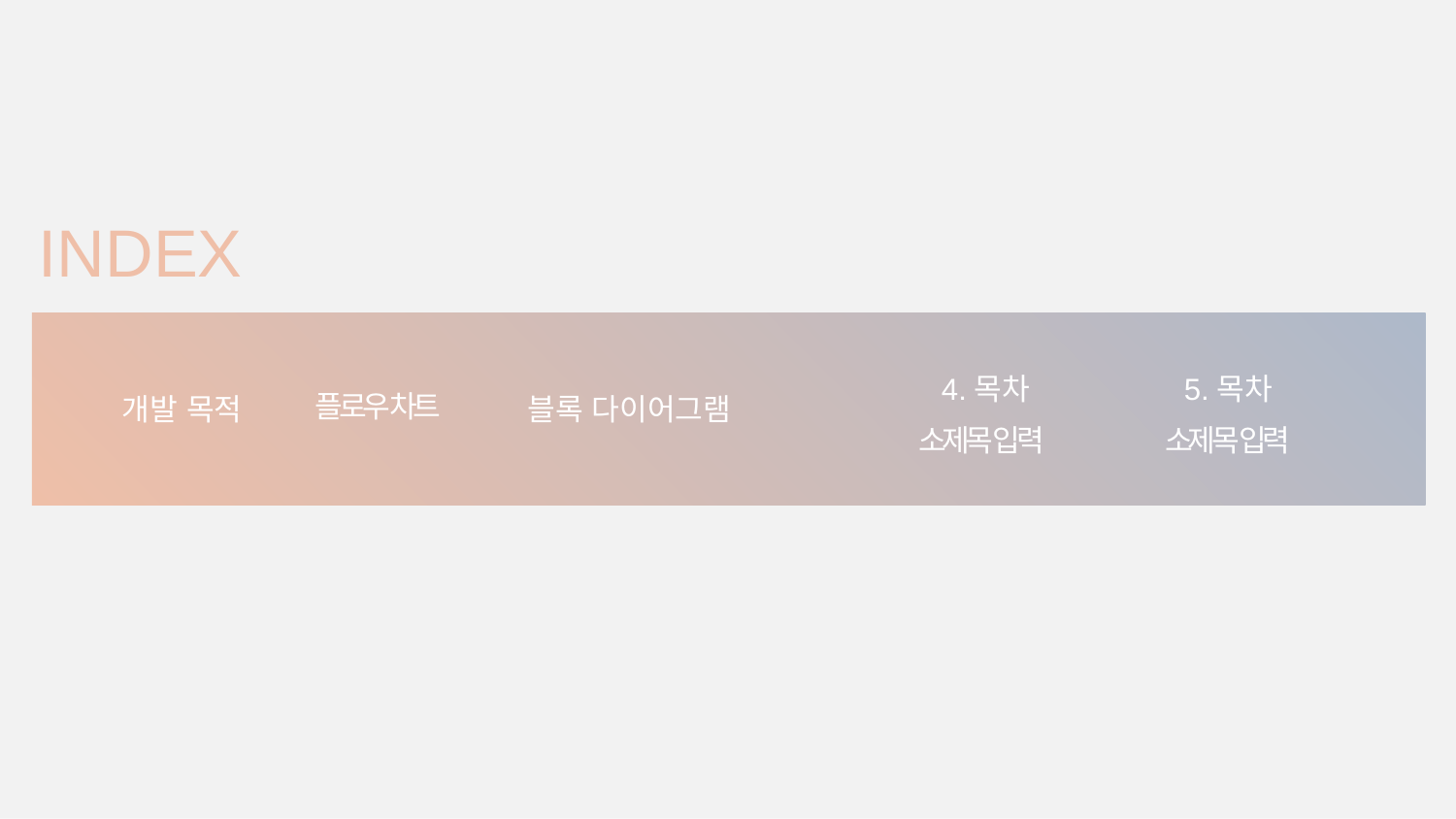

INDEX

4.목차
5.목차
플로우 차트
개발 목적
블록 다이어그램
소제목 입력
소제목 입력